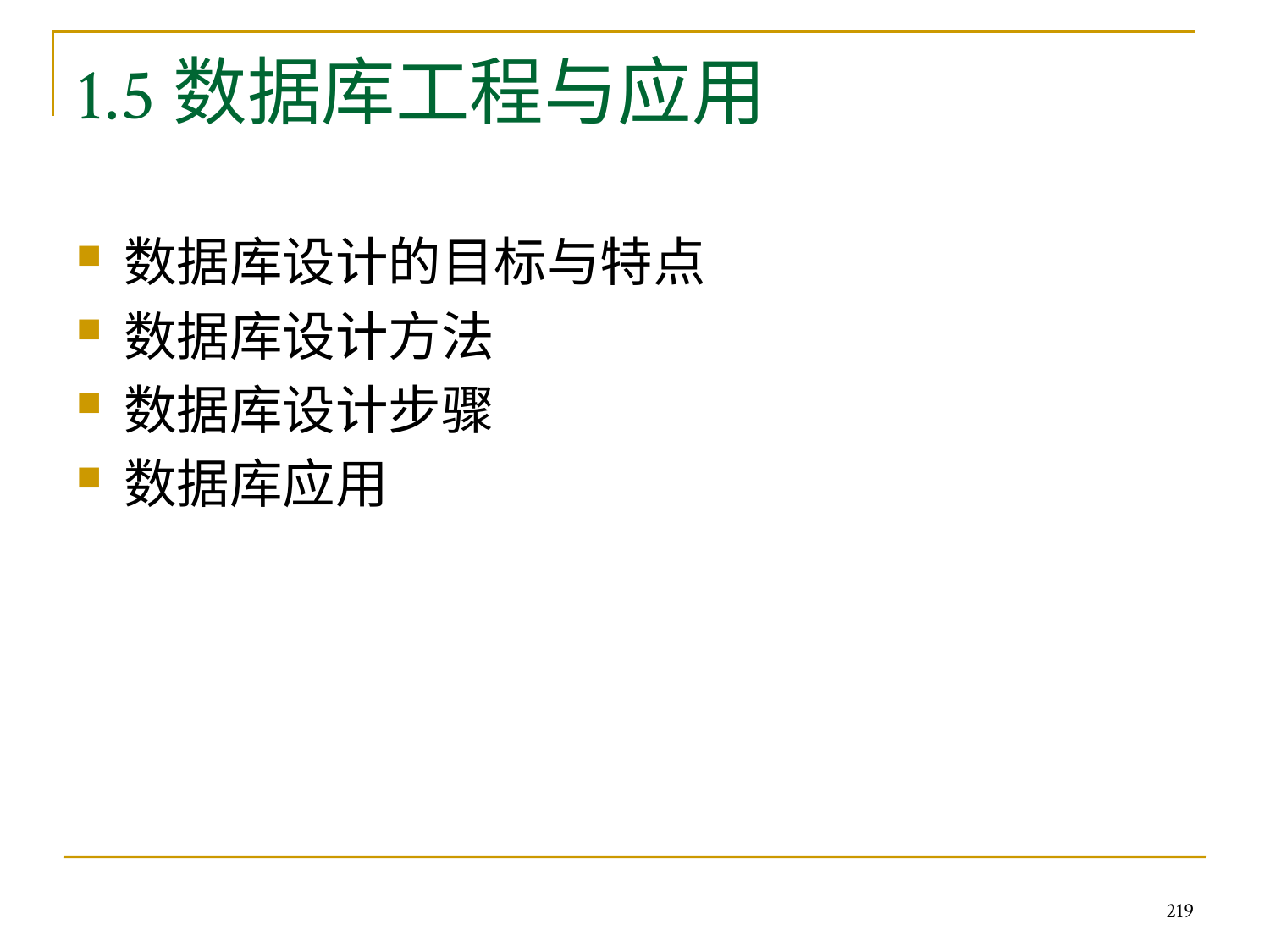

# 1.5数据库工程与应用
数据库设计的目标与特点
数据库设计方法
数据库设计步骤
数据库应用
219